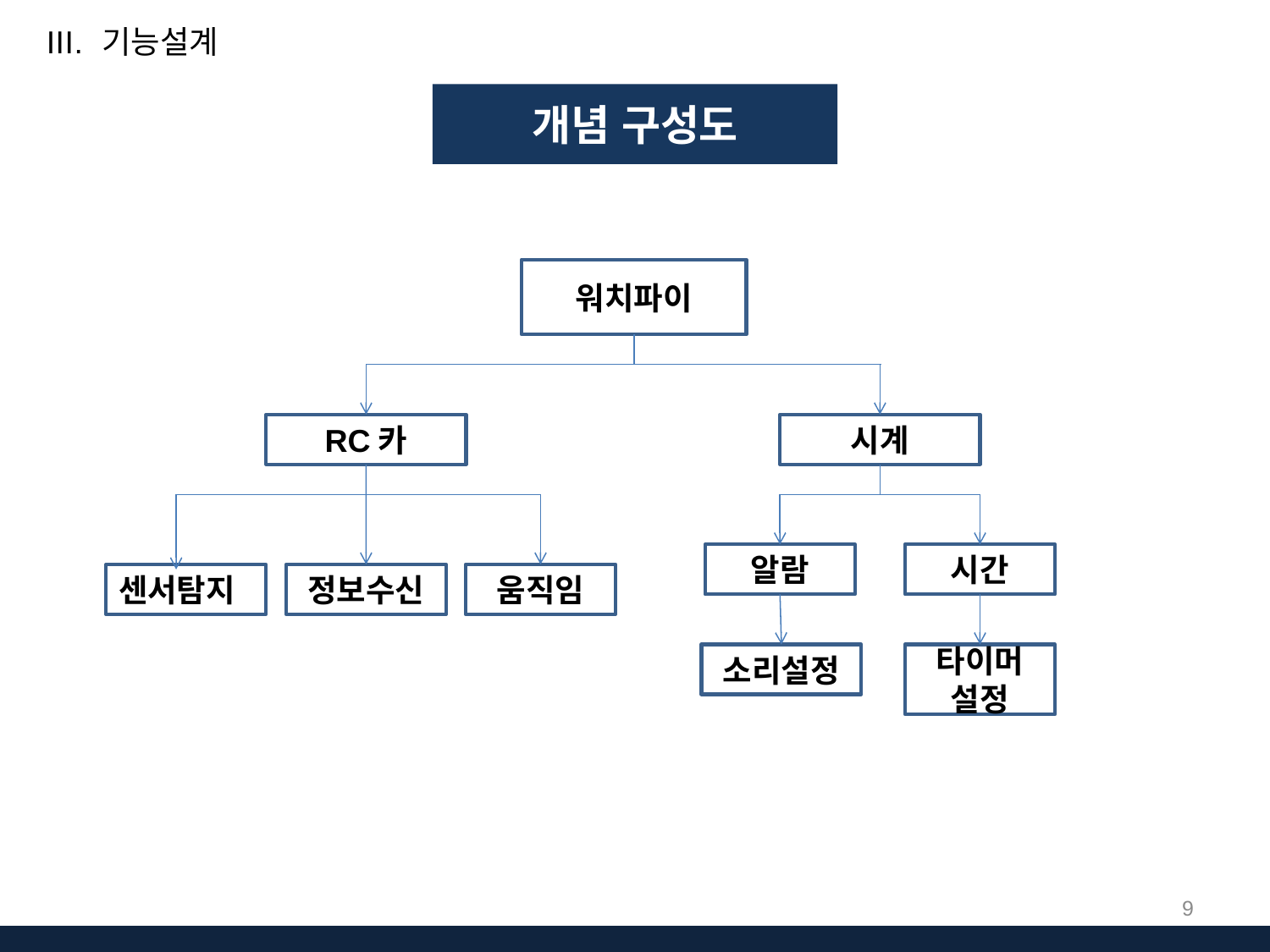

기능설계결론
개념 구성도
워치파이
RC카
시계
알람
시간
센서탐지
정보수신
움직임
소리설정
타이머
설정
9